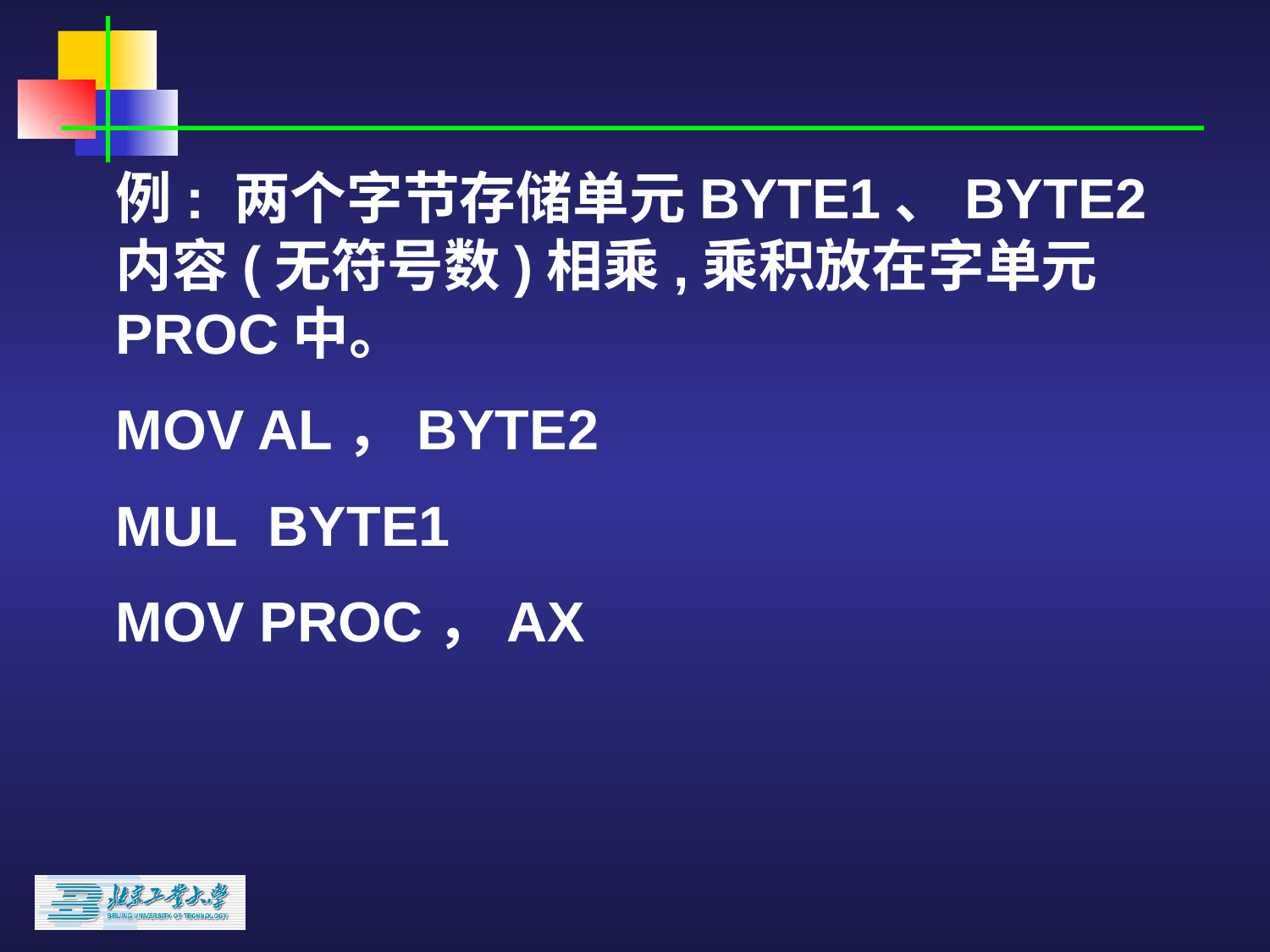

例: 两个字节存储单元BYTE1、BYTE2内容(无符号数)相乘,乘积放在字单元PROC中。
MOV AL，BYTE2
MUL  BYTE1
MOV PROC，AX